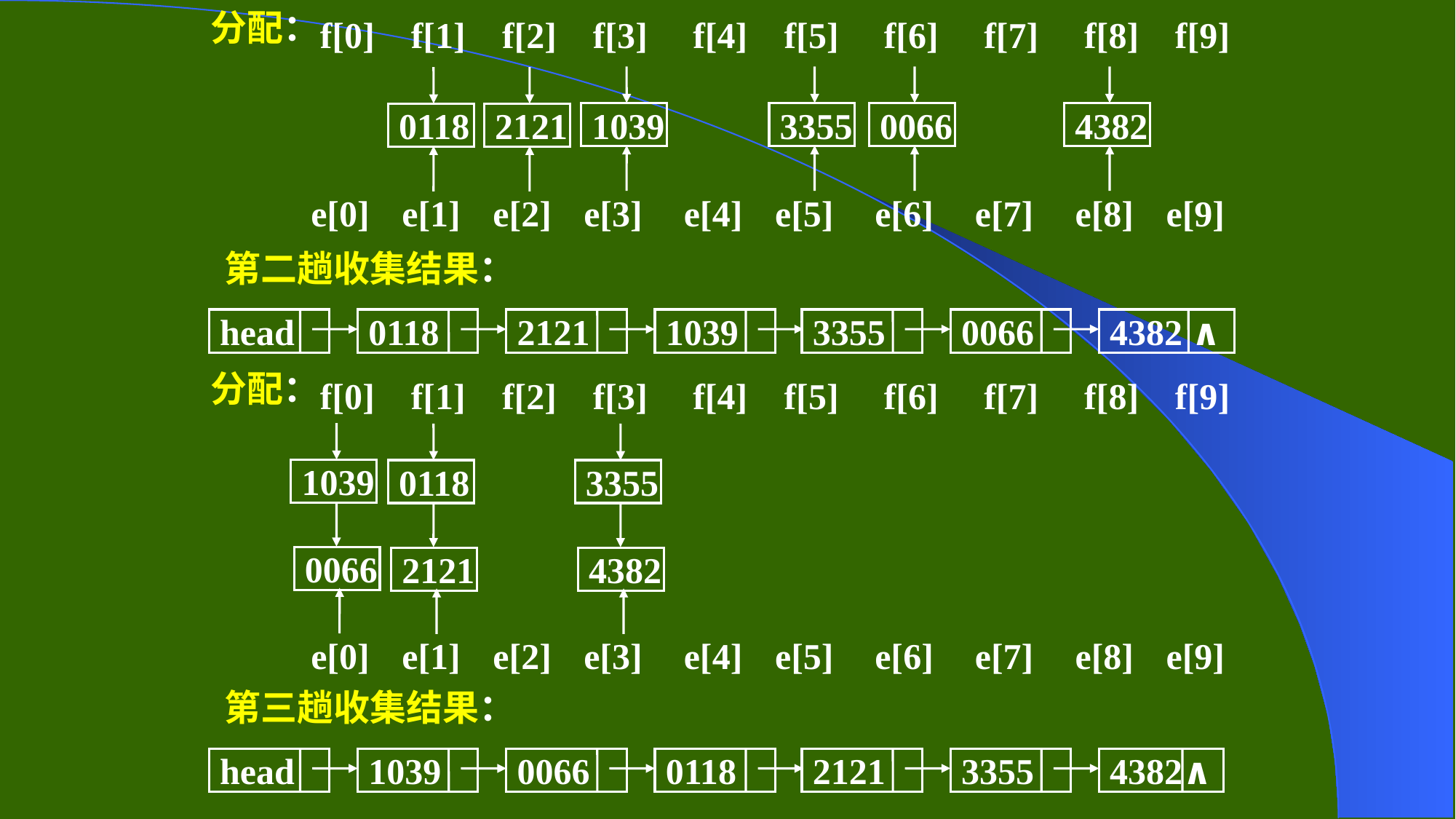

分配：
f[0]
f[1]
f[2]
f[3]
f[4]
f[5]
f[6]
f[7]
f[8]
f[9]

1039

3355

0066

4382

e[0]
e[1]
e[2]
e[3]
e[4]
e[5]
e[6]
e[7]
e[8]
e[9]

0118

2121

第二趟收集结果：
head

0118

2121

1039

3355

0066

4382 ∧

分配：
f[0]
f[1]
f[2]
f[3]
f[4]
f[5]
f[6]
f[7]
f[8]
f[9]

1039

0066

0118

2121

3355

4382

e[0]
e[1]
e[2]
e[3]
e[4]
e[5]
e[6]
e[7]
e[8]
e[9]
第三趟收集结果：
head

1039

0066

0118

2121

3355

4382∧